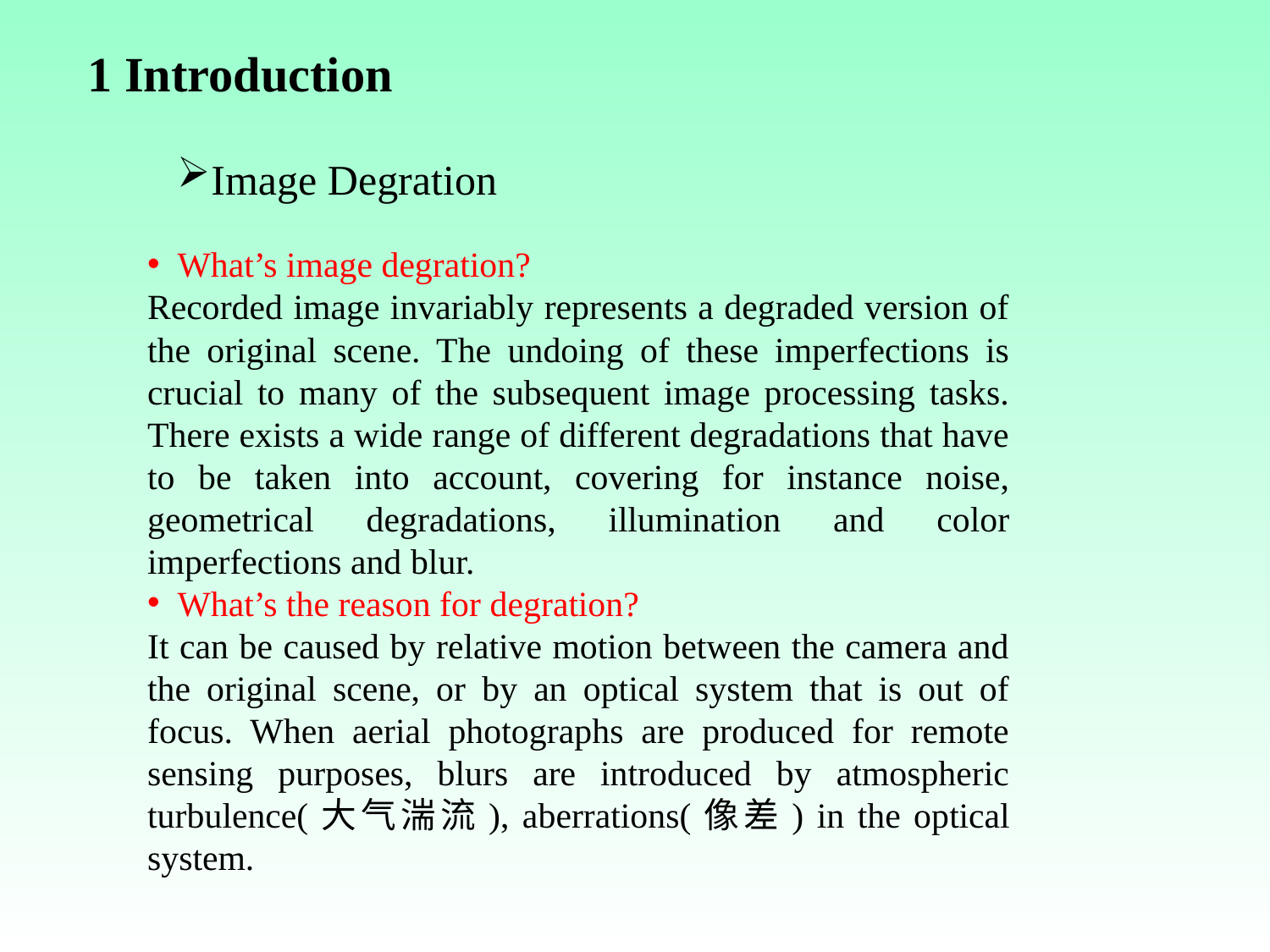

1 Introduction
Image Degration
What’s image degration?
Recorded image invariably represents a degraded version of the original scene. The undoing of these imperfections is crucial to many of the subsequent image processing tasks. There exists a wide range of different degradations that have to be taken into account, covering for instance noise, geometrical degradations, illumination and color imperfections and blur.
What’s the reason for degration?
It can be caused by relative motion between the camera and the original scene, or by an optical system that is out of focus. When aerial photographs are produced for remote sensing purposes, blurs are introduced by atmospheric turbulence(大气湍流), aberrations(像差) in the optical system.